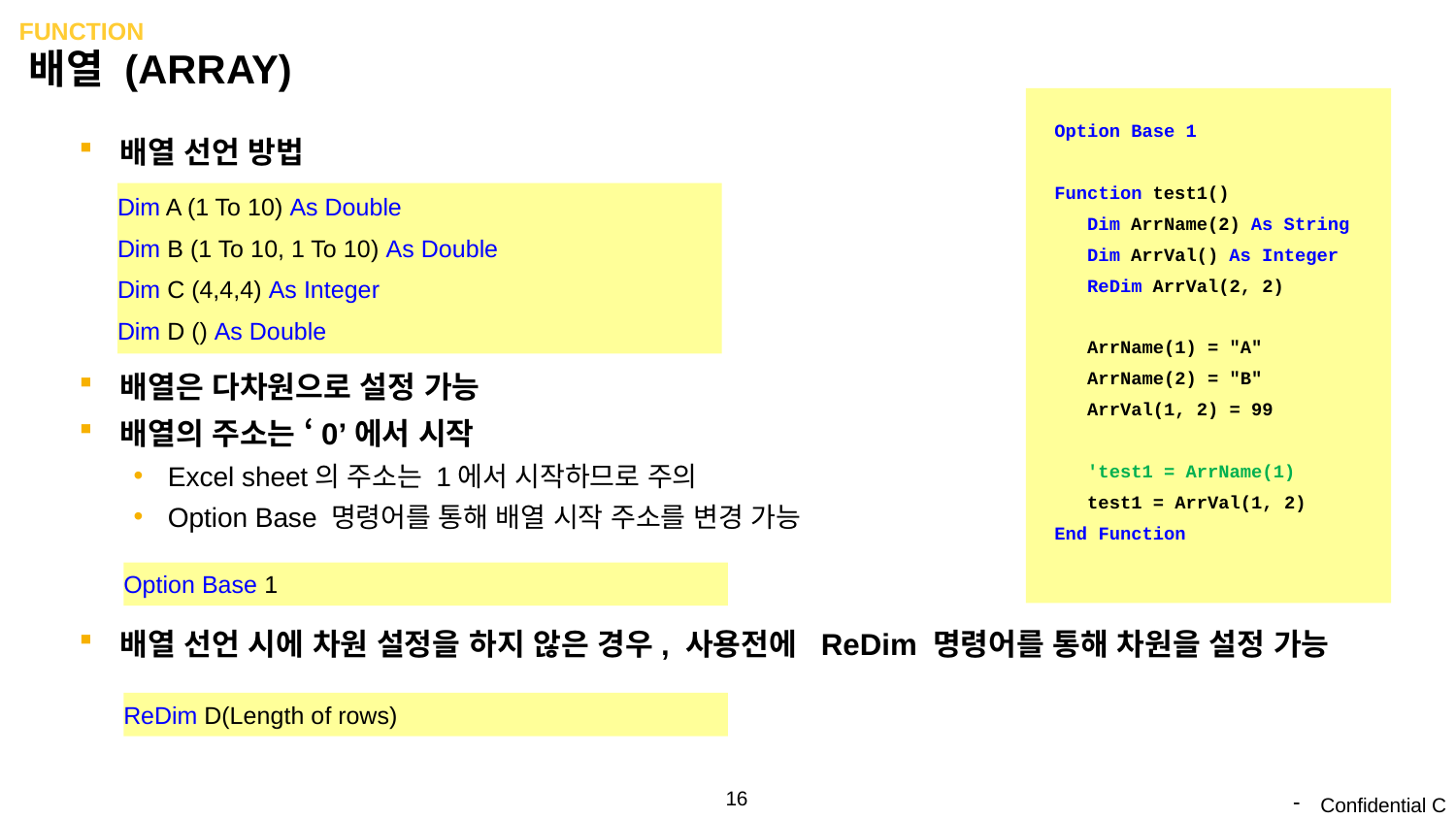

Function
# 배열 (Array)

Option Base 1

Function test1()
   Dim ArrName(2) As String
   Dim ArrVal() As Integer
   ReDim ArrVal(2, 2)

   ArrName(1) = "A"
   ArrName(2) = "B"
   ArrVal(1, 2) = 99

   'test1 = ArrName(1)
   test1 = ArrVal(1, 2)
End Function
배열 선언 방법

배열은 다차원으로 설정 가능
배열의 주소는 ‘0’에서 시작
Excel sheet의 주소는 1에서 시작하므로 주의
Option Base 명령어를 통해 배열 시작 주소를 변경 가능

배열 선언 시에 차원 설정을 하지 않은 경우, 사용전에  ReDim 명령어를 통해 차원을 설정 가능

Dim A (1 To 10) As Double
Dim B (1 To 10, 1 To 10) As Double
Dim C (4,4,4) As Integer
Dim D () As Double
Option Base 1
ReDim D(Length of rows)